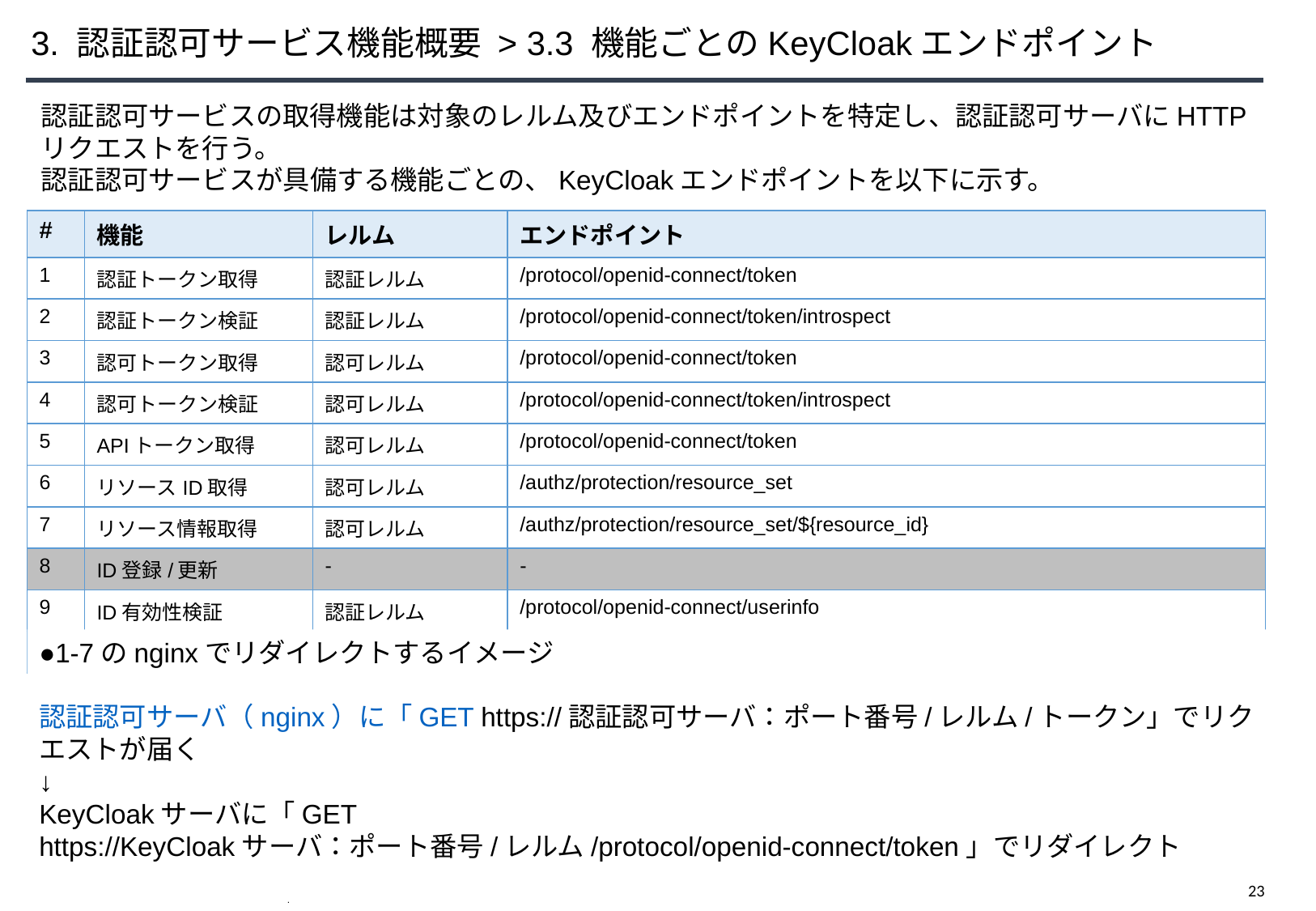

# 3. 認証認可サービス機能概要 > 3.3 機能ごとのKeyCloakエンドポイント
認証認可サービスの取得機能は対象のレルム及びエンドポイントを特定し、認証認可サーバにHTTPリクエストを行う。
認証認可サービスが具備する機能ごとの、KeyCloakエンドポイントを以下に示す。
| # | 機能 | レルム | エンドポイント |
| --- | --- | --- | --- |
| 1 | 認証トークン取得 | 認証レルム | /protocol/openid-connect/token |
| 2 | 認証トークン検証 | 認証レルム | /protocol/openid-connect/token/introspect |
| 3 | 認可トークン取得 | 認可レルム | /protocol/openid-connect/token |
| 4 | 認可トークン検証 | 認可レルム | /protocol/openid-connect/token/introspect |
| 5 | APIトークン取得 | 認可レルム | /protocol/openid-connect/token |
| 6 | リソースID取得 | 認可レルム | /authz/protection/resource\_set |
| 7 | リソース情報取得 | 認可レルム | /authz/protection/resource\_set/${resource\_id} |
| 8 | ID登録/更新 | - | - |
| 9 | ID有効性検証 | 認証レルム | /protocol/openid-connect/userinfo |
| 10 | 認可情報更新 | - | - |
●1-7のnginxでリダイレクトするイメージ

認証認可サーバ（nginx）に「GET https://認証認可サーバ：ポート番号/レルム/トークン」でリクエストが届く
↓
KeyCloakサーバに「GET　https://KeyCloakサーバ：ポート番号/レルム/protocol/openid-connect/token」でリダイレクト